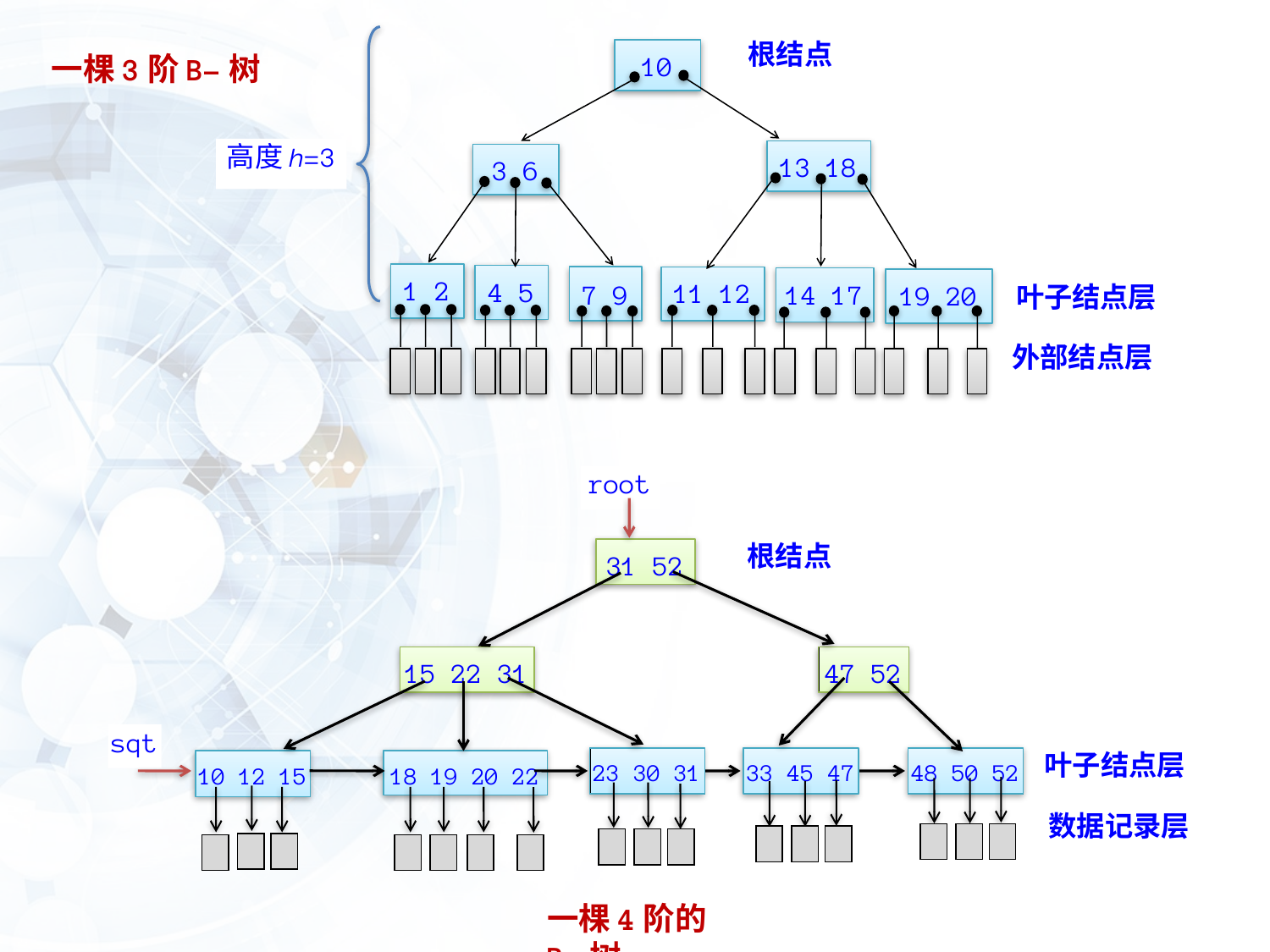

根结点
10

高度h=3
13 18
3 6

1 2
4 5
7 9
11 12
14 17
19 20
叶子结点层

外部结点层

一棵3阶B-树
root

31 52
根结点

15 22 31
47 52

sqt
叶子结点层
23 30 31
33 45 47
48 50 52
10 12 15
18 19 20 22

数据记录层

一棵4阶的B+树